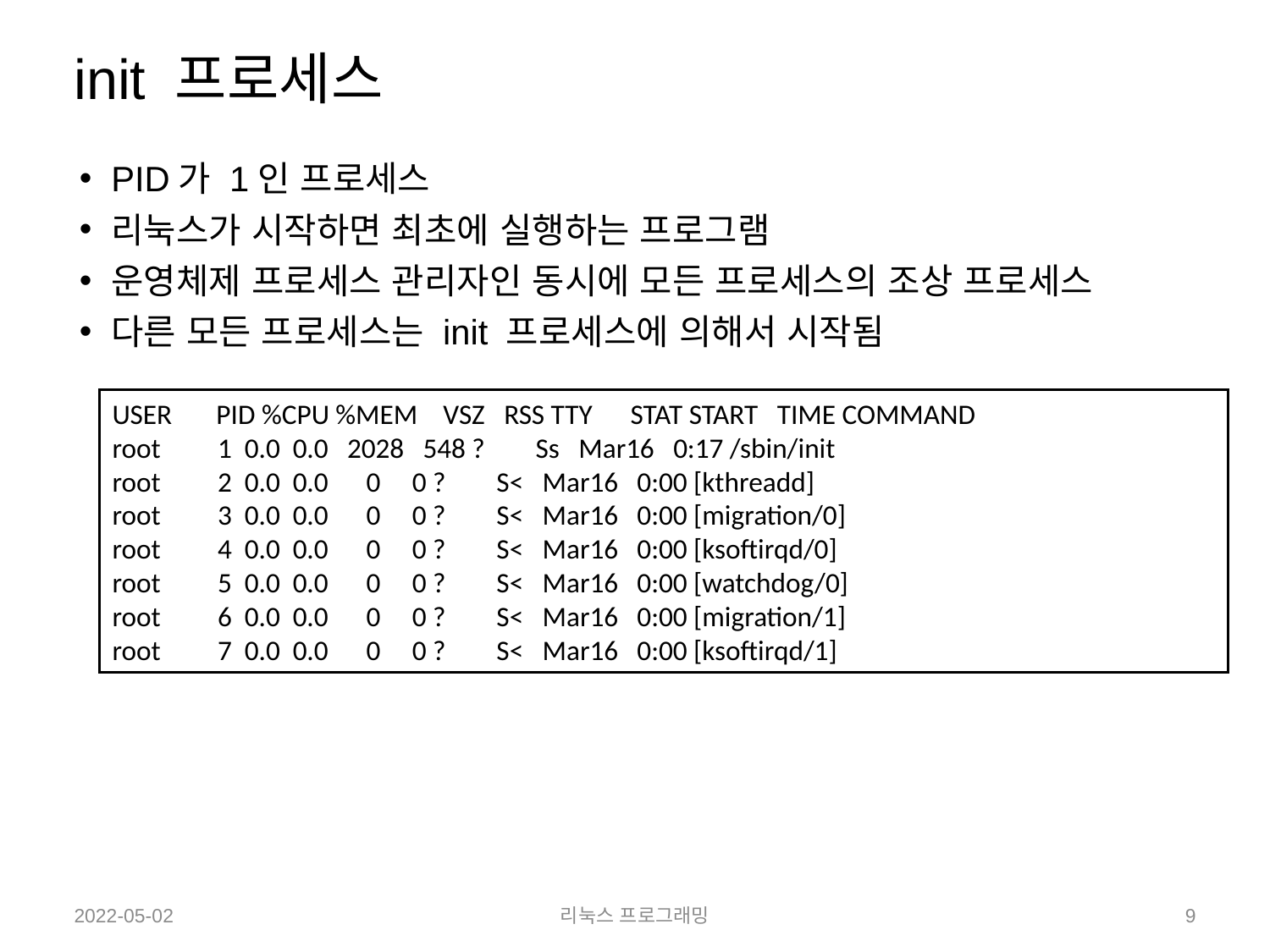

# init 프로세스
PID가 1인 프로세스
리눅스가 시작하면 최초에 실행하는 프로그램
운영체제 프로세스 관리자인 동시에 모든 프로세스의 조상 프로세스
다른 모든 프로세스는 init 프로세스에 의해서 시작됨

USER       PID %CPU %MEM    VSZ   RSS TTY      STAT START   TIME COMMAND
root         1  0.0  0.0   2028   548 ?        Ss   Mar16   0:17 /sbin/init
root         2  0.0  0.0      0     0 ?        S<   Mar16   0:00 [kthreadd]
root         3  0.0  0.0      0     0 ?        S<   Mar16   0:00 [migration/0]
root         4  0.0  0.0      0     0 ?        S<   Mar16   0:00 [ksoftirqd/0]
root         5  0.0  0.0      0     0 ?        S<   Mar16   0:00 [watchdog/0]
root         6  0.0  0.0      0     0 ?        S<   Mar16   0:00 [migration/1]
root         7  0.0  0.0      0     0 ?        S<   Mar16   0:00 [ksoftirqd/1]
2022-05-02
리눅스 프로그래밍
9